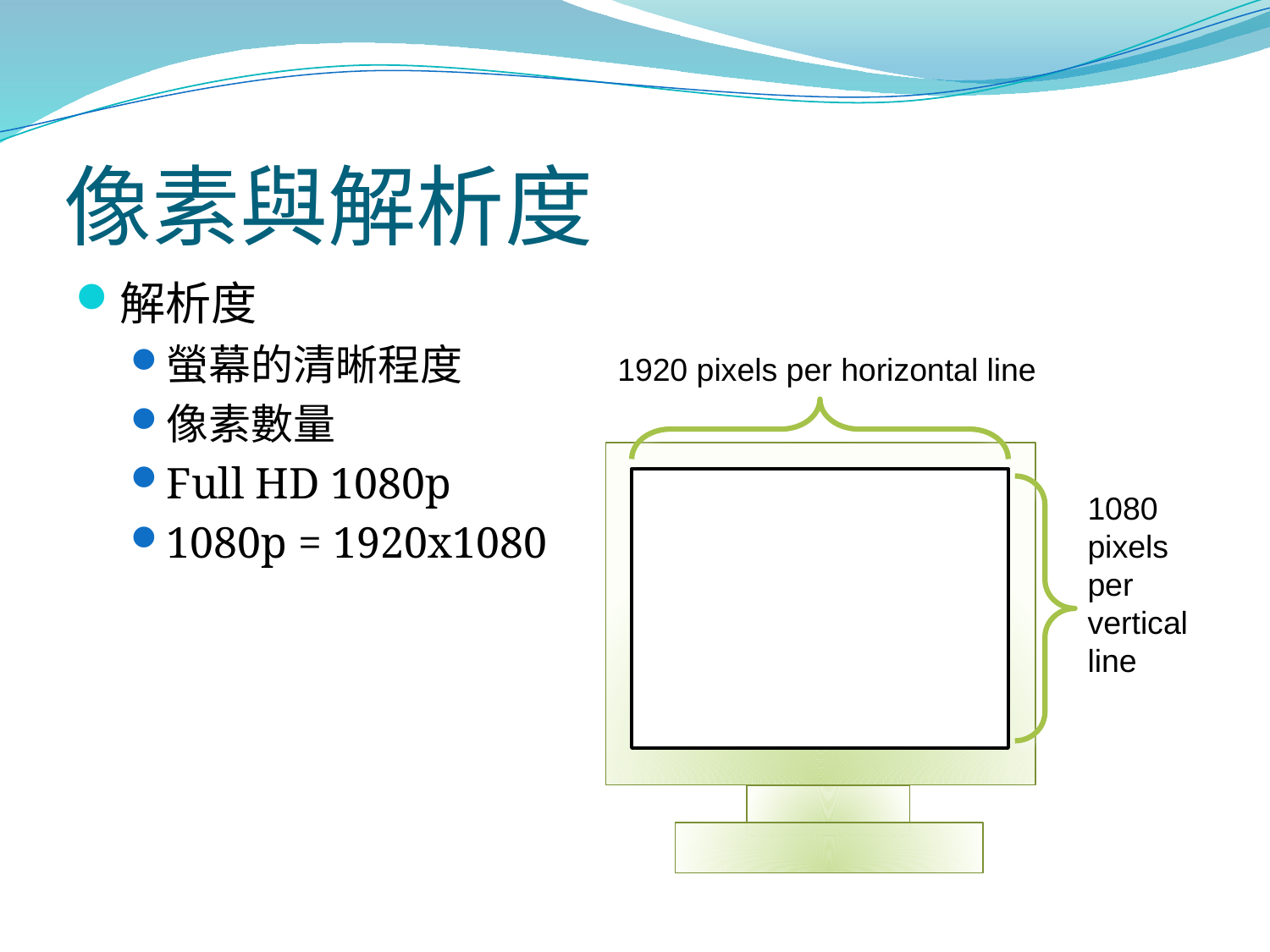

# 像素與解析度
解析度
螢幕的清晰程度
像素數量
Full HD 1080p
1080p = 1920x1080

1920 pixels per horizontal line

1080 pixels per vertical line